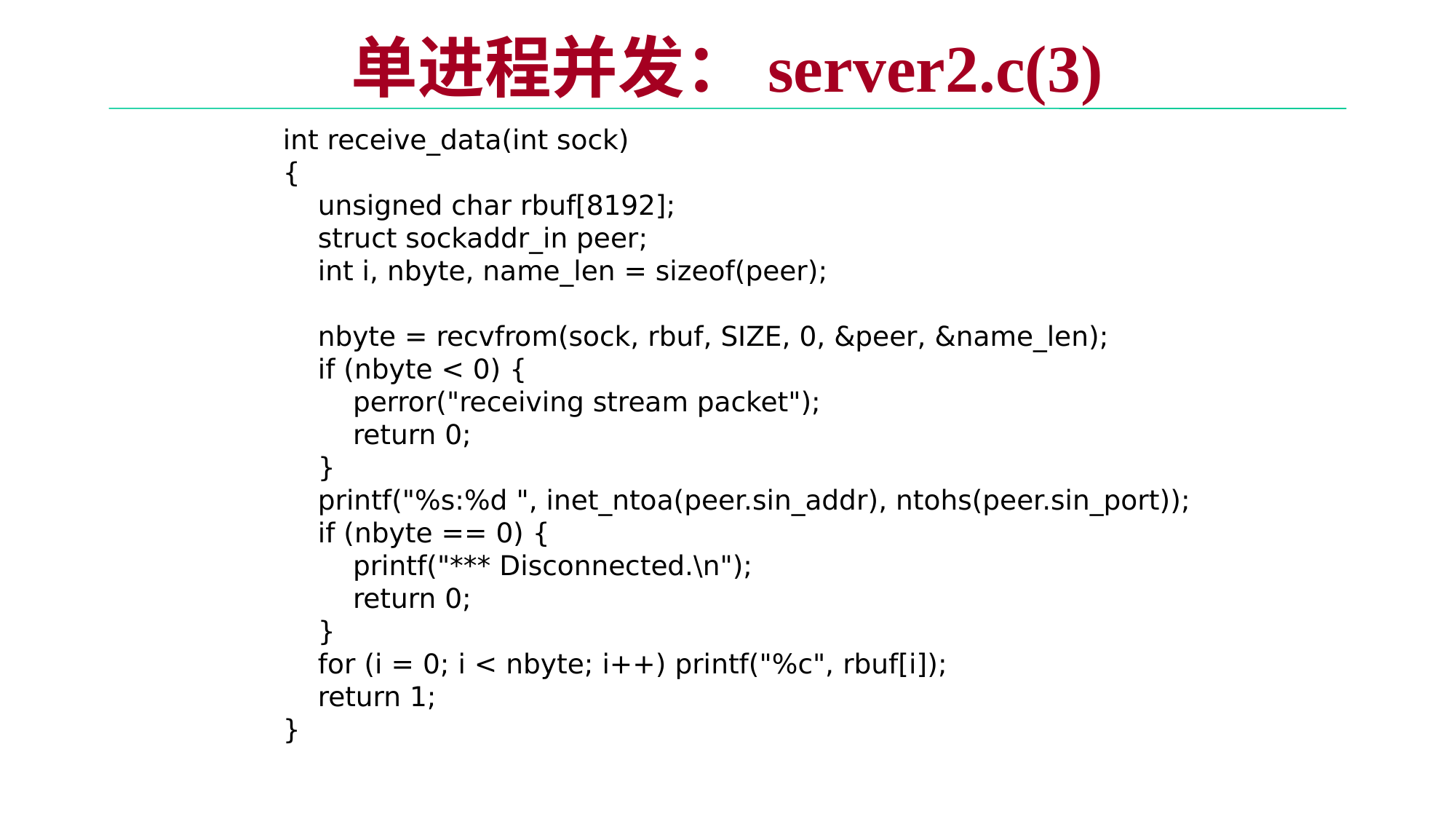

# 单进程并发：server2.c(3)
int receive_data(int sock)
{
    unsigned char rbuf[8192];
    struct sockaddr_in peer;
    int i, nbyte, name_len = sizeof(peer);

    nbyte = recvfrom(sock, rbuf, SIZE, 0, &peer, &name_len);
    if (nbyte < 0) {
        perror("receiving stream packet");
        return 0;
    }
    printf("%s:%d ", inet_ntoa(peer.sin_addr), ntohs(peer.sin_port));
    if (nbyte == 0) {
        printf("*** Disconnected.\n");
        return 0;
    }
    for (i = 0; i < nbyte; i++) printf("%c", rbuf[i]);
    return 1;
}